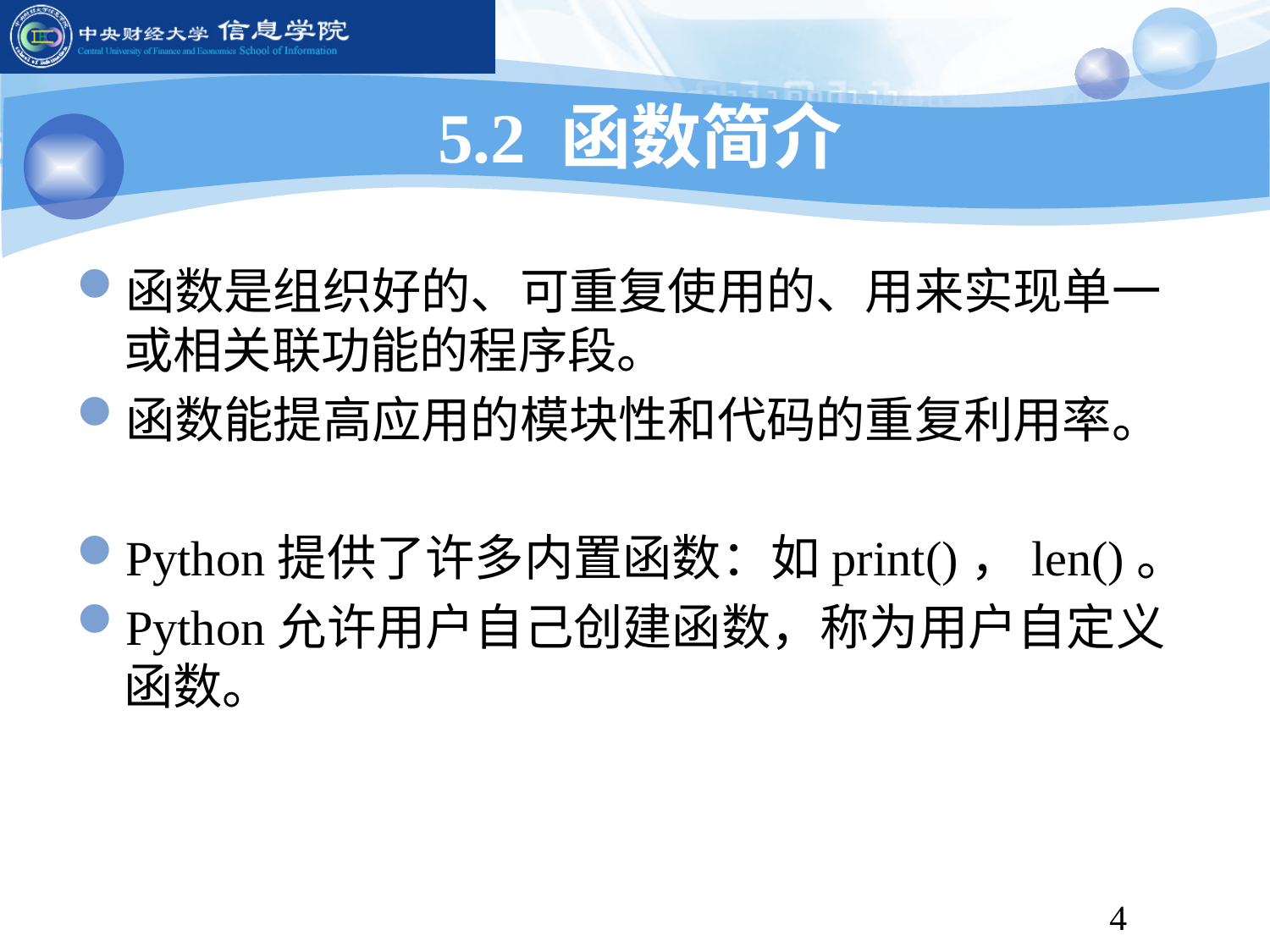

# 5.2 函数简介
函数是组织好的、可重复使用的、用来实现单一或相关联功能的程序段。
函数能提高应用的模块性和代码的重复利用率。

Python提供了许多内置函数：如print()，len()。
Python允许用户自己创建函数，称为用户自定义函数。